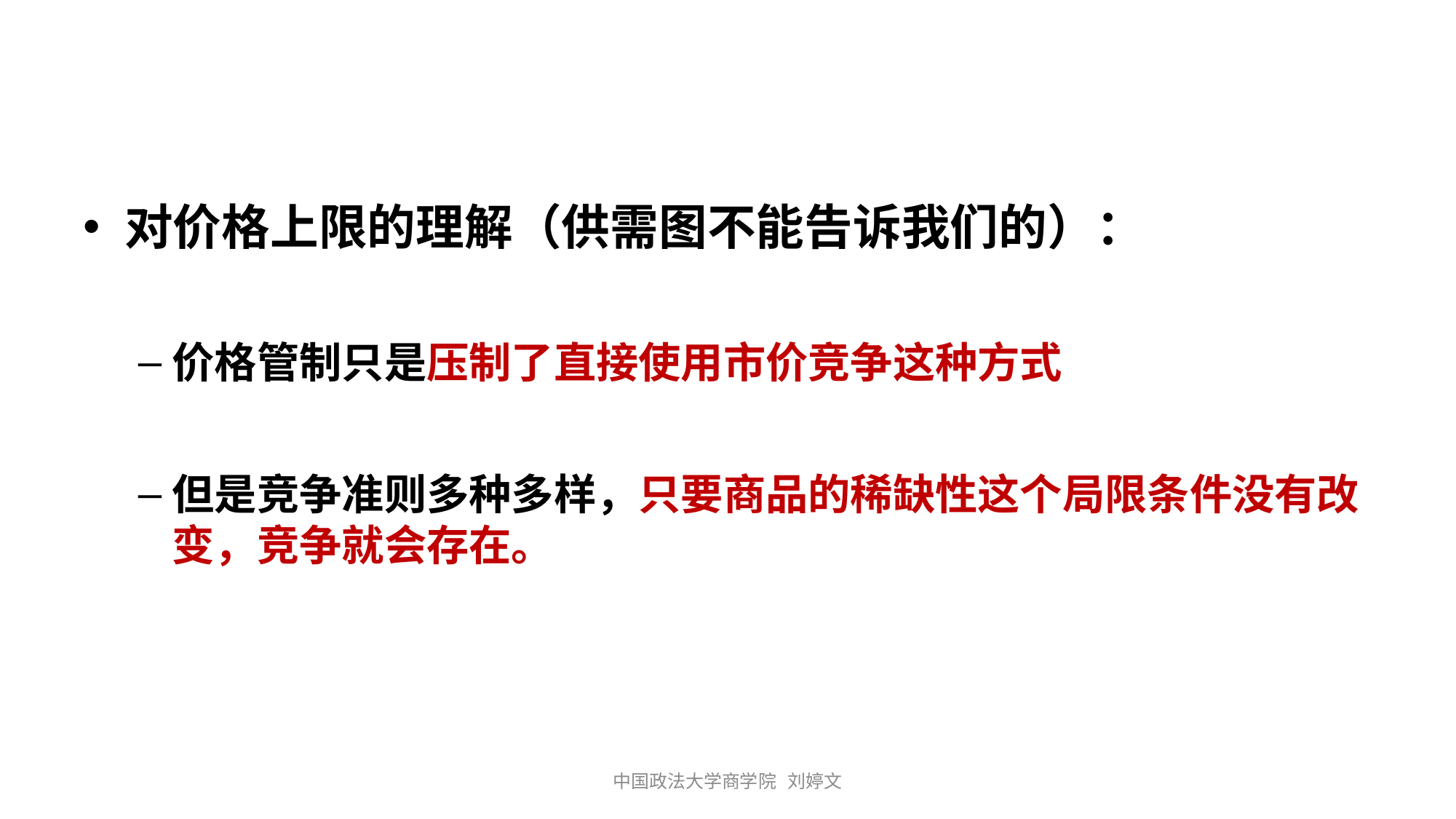

#
对价格上限的理解（供需图不能告诉我们的）：

价格管制只是压制了直接使用市价竞争这种方式

但是竞争准则多种多样，只要商品的稀缺性这个局限条件没有改变，竞争就会存在。

中国政法大学商学院  刘婷文